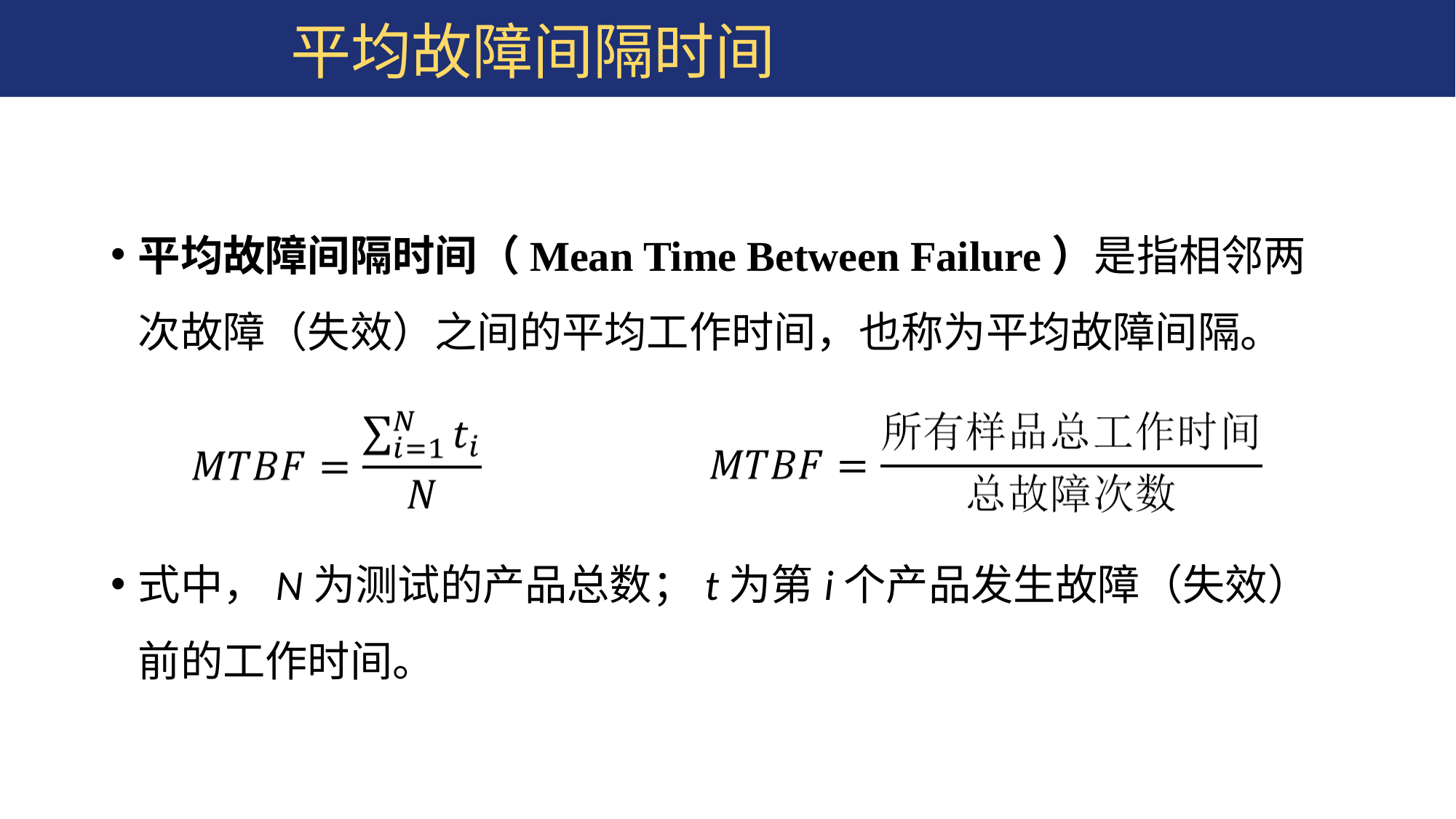

平均故障间隔时间
平均故障间隔时间（Mean Time Between Failure）是指相邻两次故障（失效）之间的平均工作时间，也称为平均故障间隔。

式中，N为测试的产品总数；t为第i个产品发生故障（失效）前的工作时间。